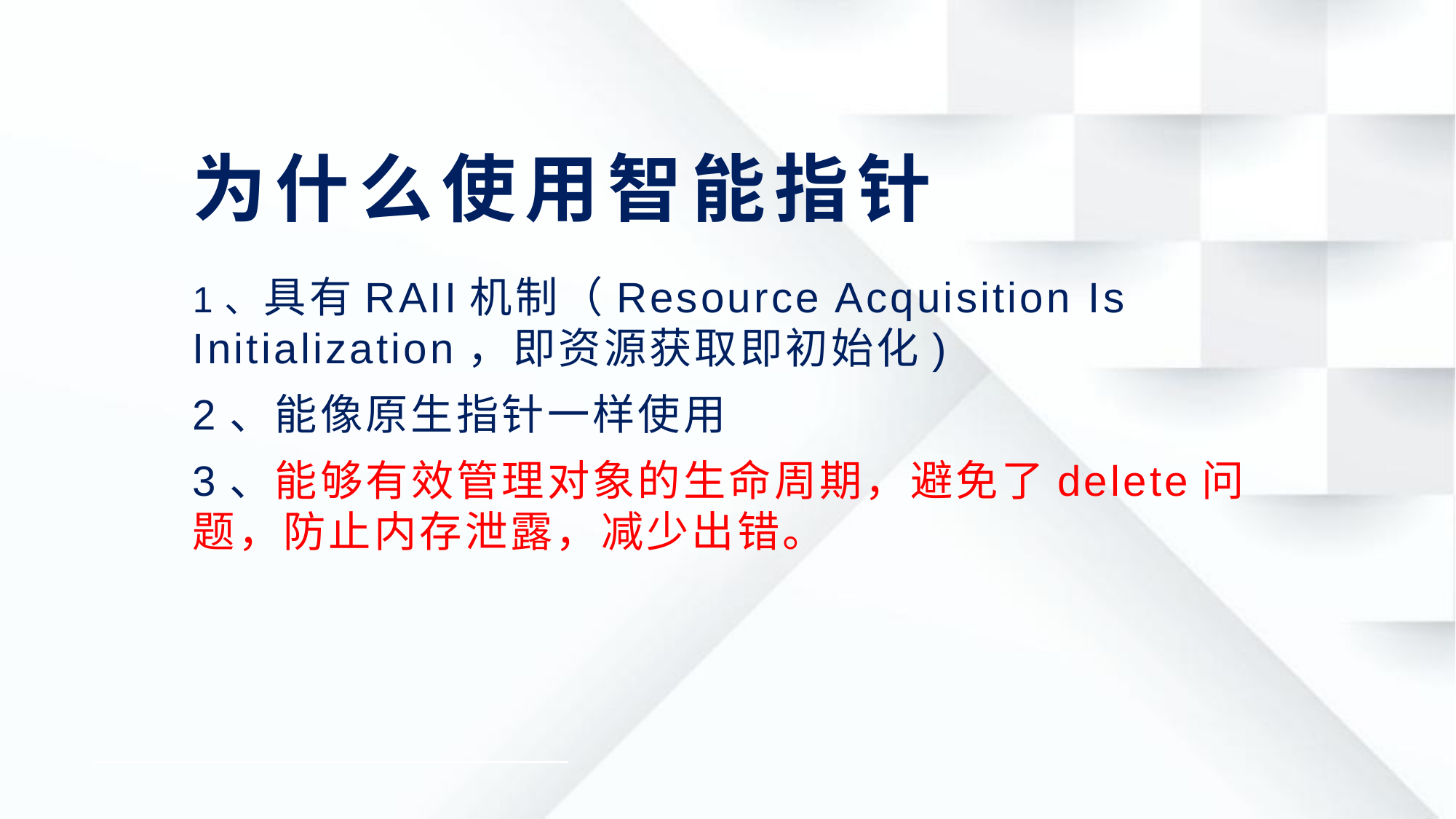

# 为什么使用智能指针
1、具有RAII机制（Resource Acquisition Is Initialization，即资源获取即初始化)
2、能像原生指针一样使用
3、能够有效管理对象的生命周期，避免了delete问题，防止内存泄露，减少出错。